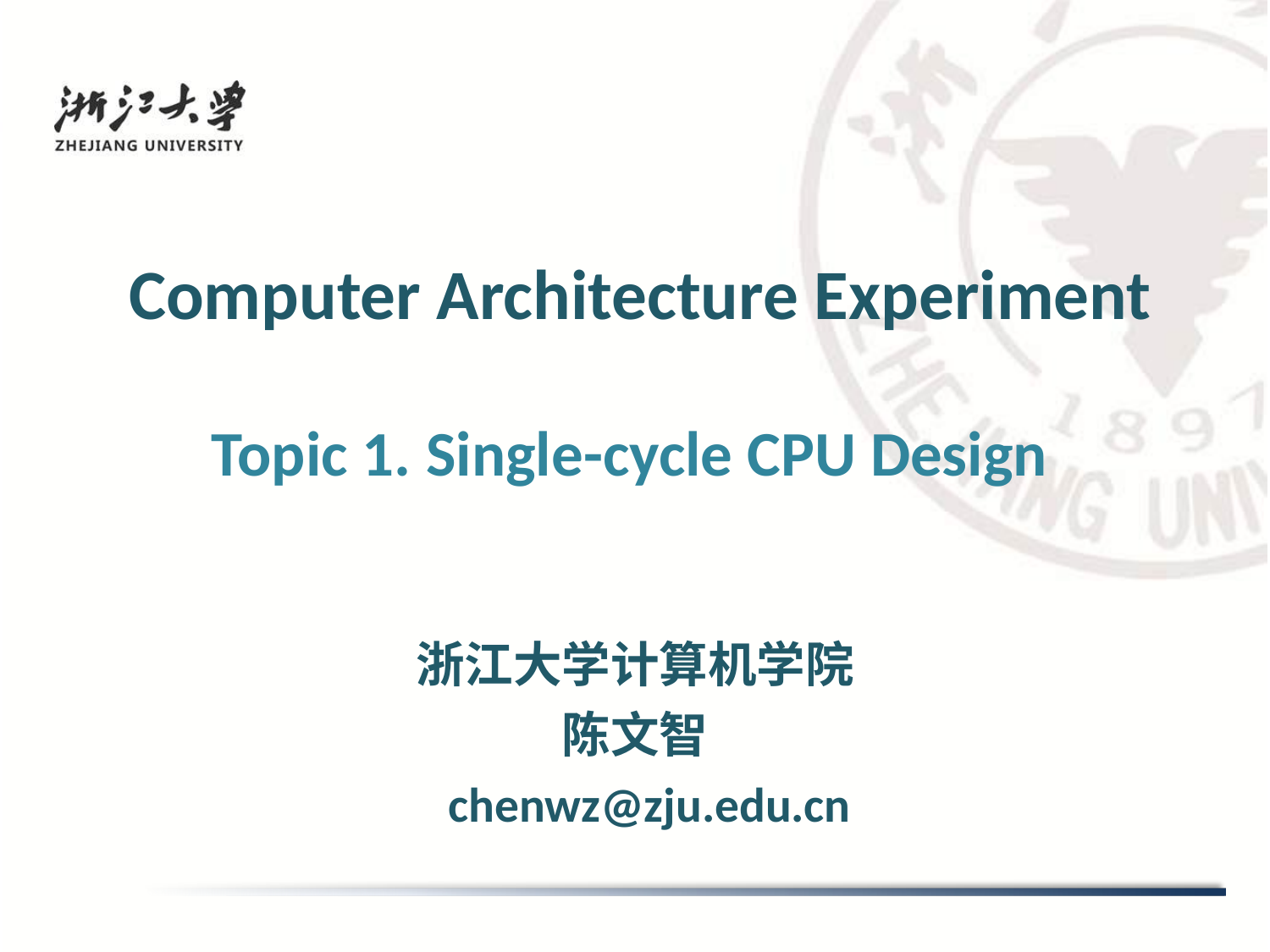

# Computer Architecture Experiment
Topic 1. Single-cycle CPU Design
浙江大学计算机学院
陈文智
 chenwz@zju.edu.cn